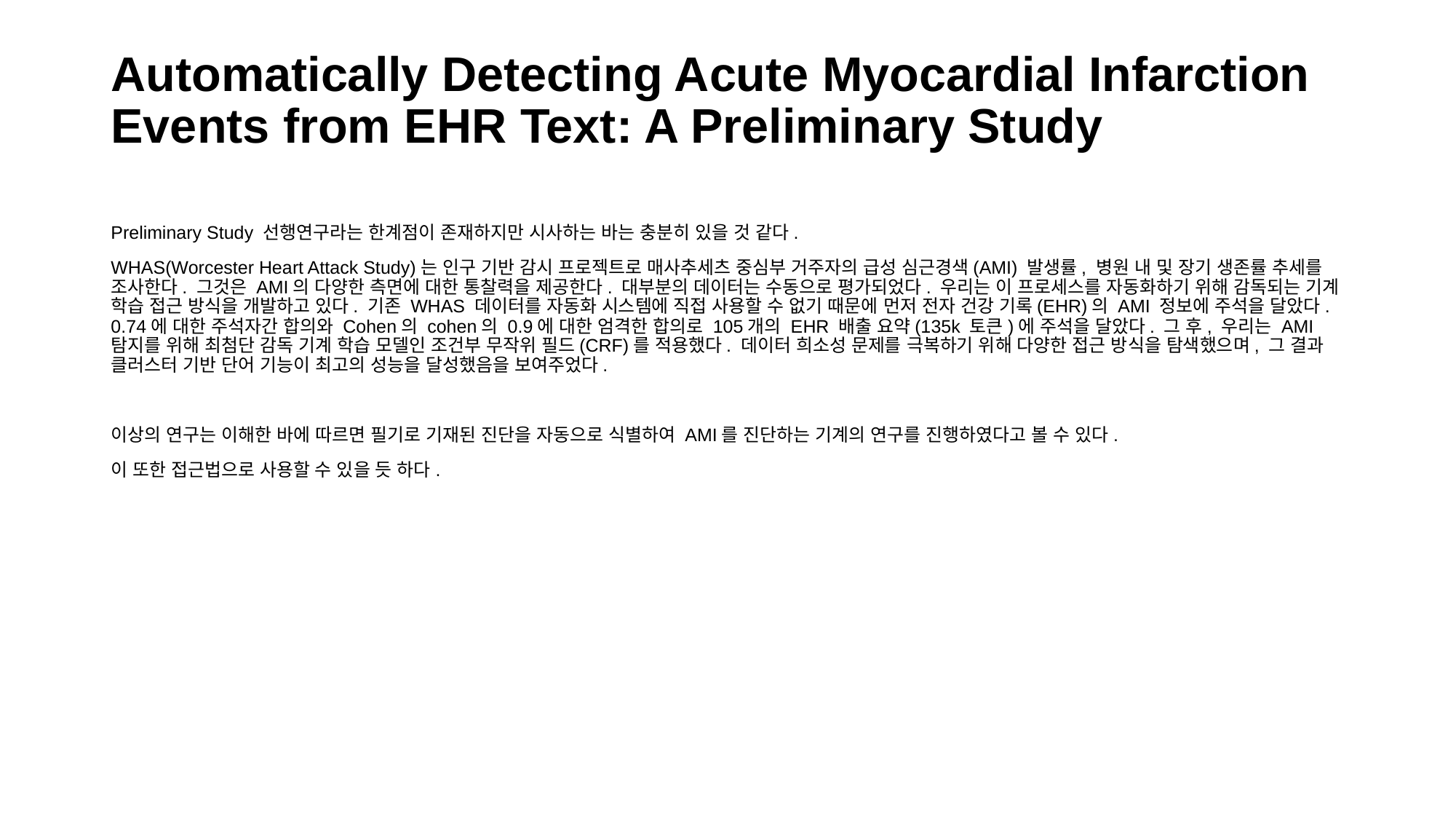

# Automatically Detecting Acute Myocardial Infarction Events from EHR Text: A Preliminary Study
Preliminary Study 선행연구라는 한계점이 존재하지만 시사하는 바는 충분히 있을 것 같다.
WHAS(Worcester Heart Attack Study)는 인구 기반 감시 프로젝트로 매사추세츠 중심부 거주자의 급성 심근경색(AMI) 발생률, 병원 내 및 장기 생존률 추세를 조사한다. 그것은 AMI의 다양한 측면에 대한 통찰력을 제공한다. 대부분의 데이터는 수동으로 평가되었다. 우리는 이 프로세스를 자동화하기 위해 감독되는 기계 학습 접근 방식을 개발하고 있다. 기존 WHAS 데이터를 자동화 시스템에 직접 사용할 수 없기 때문에 먼저 전자 건강 기록(EHR)의 AMI 정보에 주석을 달았다. 0.74에 대한 주석자간 합의와 Cohen의 cohen의 0.9에 대한 엄격한 합의로 105개의 EHR 배출 요약(135k 토큰)에 주석을 달았다. 그 후, 우리는 AMI 탐지를 위해 최첨단 감독 기계 학습 모델인 조건부 무작위 필드(CRF)를 적용했다. 데이터 희소성 문제를 극복하기 위해 다양한 접근 방식을 탐색했으며, 그 결과 클러스터 기반 단어 기능이 최고의 성능을 달성했음을 보여주었다.

이상의 연구는 이해한 바에 따르면 필기로 기재된 진단을 자동으로 식별하여 AMI를 진단하는 기계의 연구를 진행하였다고 볼 수 있다.
이 또한 접근법으로 사용할 수 있을 듯 하다.